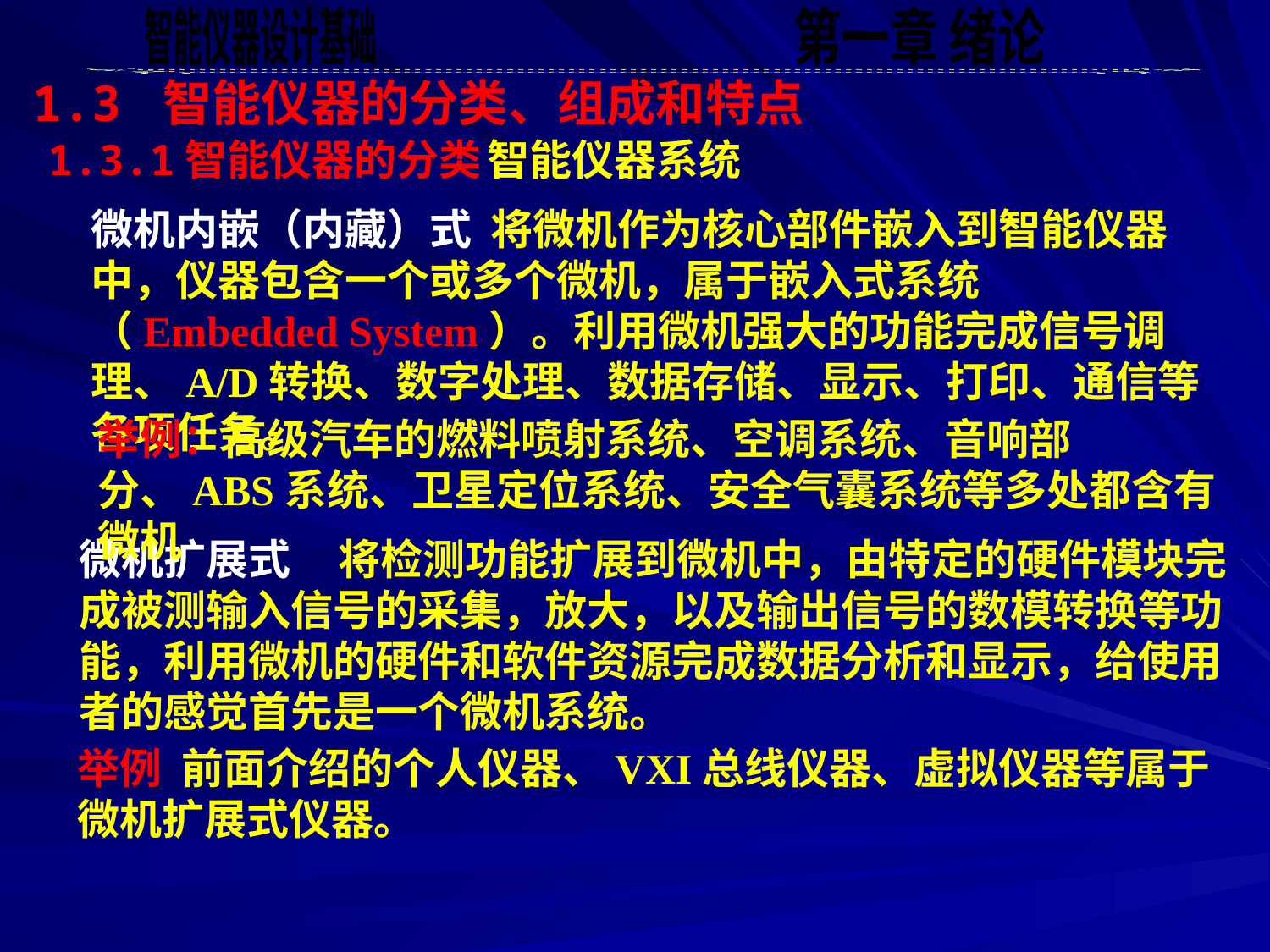

1.3 智能仪器的分类、组成和特点
1.3.1智能仪器的分类
智能仪器系统
微机内嵌（内藏）式  将微机作为核心部件嵌入到智能仪器中，仪器包含一个或多个微机，属于嵌入式系统（Embedded System）。利用微机强大的功能完成信号调理、A/D转换、数字处理、数据存储、显示、打印、通信等各项任务。
举例：高级汽车的燃料喷射系统、空调系统、音响部分、ABS系统、卫星定位系统、安全气囊系统等多处都含有微机
微机扩展式     将检测功能扩展到微机中，由特定的硬件模块完成被测输入信号的采集，放大，以及输出信号的数模转换等功能，利用微机的硬件和软件资源完成数据分析和显示，给使用者的感觉首先是一个微机系统。
举例  前面介绍的个人仪器、VXI总线仪器、虚拟仪器等属于微机扩展式仪器。